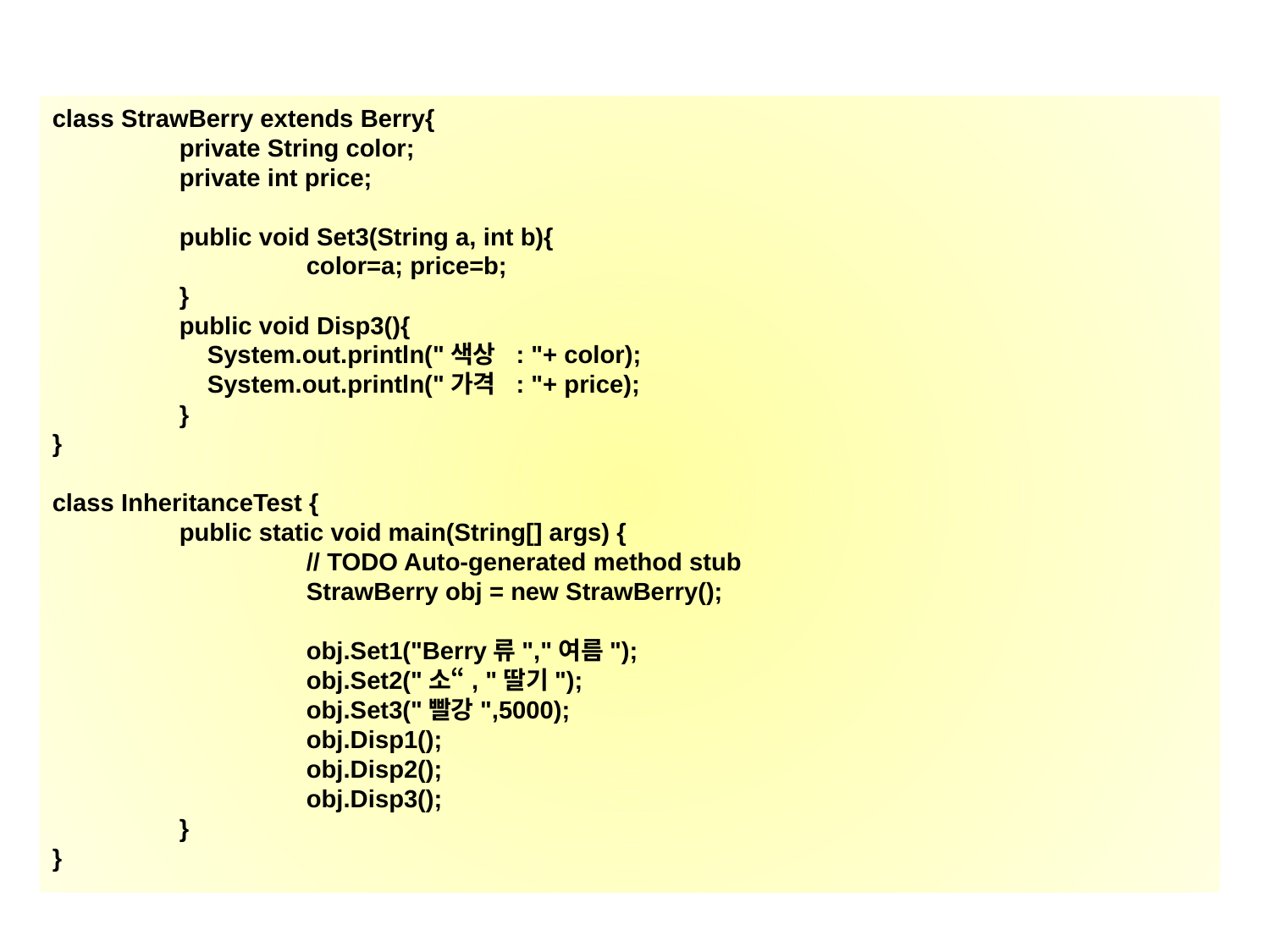

class StrawBerry extends Berry{
	private String color;
	private int price;

	public void Set3(String a, int b){
		color=a; price=b;
	}
	public void Disp3(){
	    System.out.println("색상  : "+ color);
	    System.out.println("가격  : "+ price);
	}
}

class InheritanceTest {
	public static void main(String[] args) {
		// TODO Auto-generated method stub
		StrawBerry obj = new StrawBerry();

		obj.Set1("Berry류","여름");
		obj.Set2("소“, "딸기");
		obj.Set3("빨강",5000);
		obj.Disp1();
		obj.Disp2();
		obj.Disp3();
	}
}